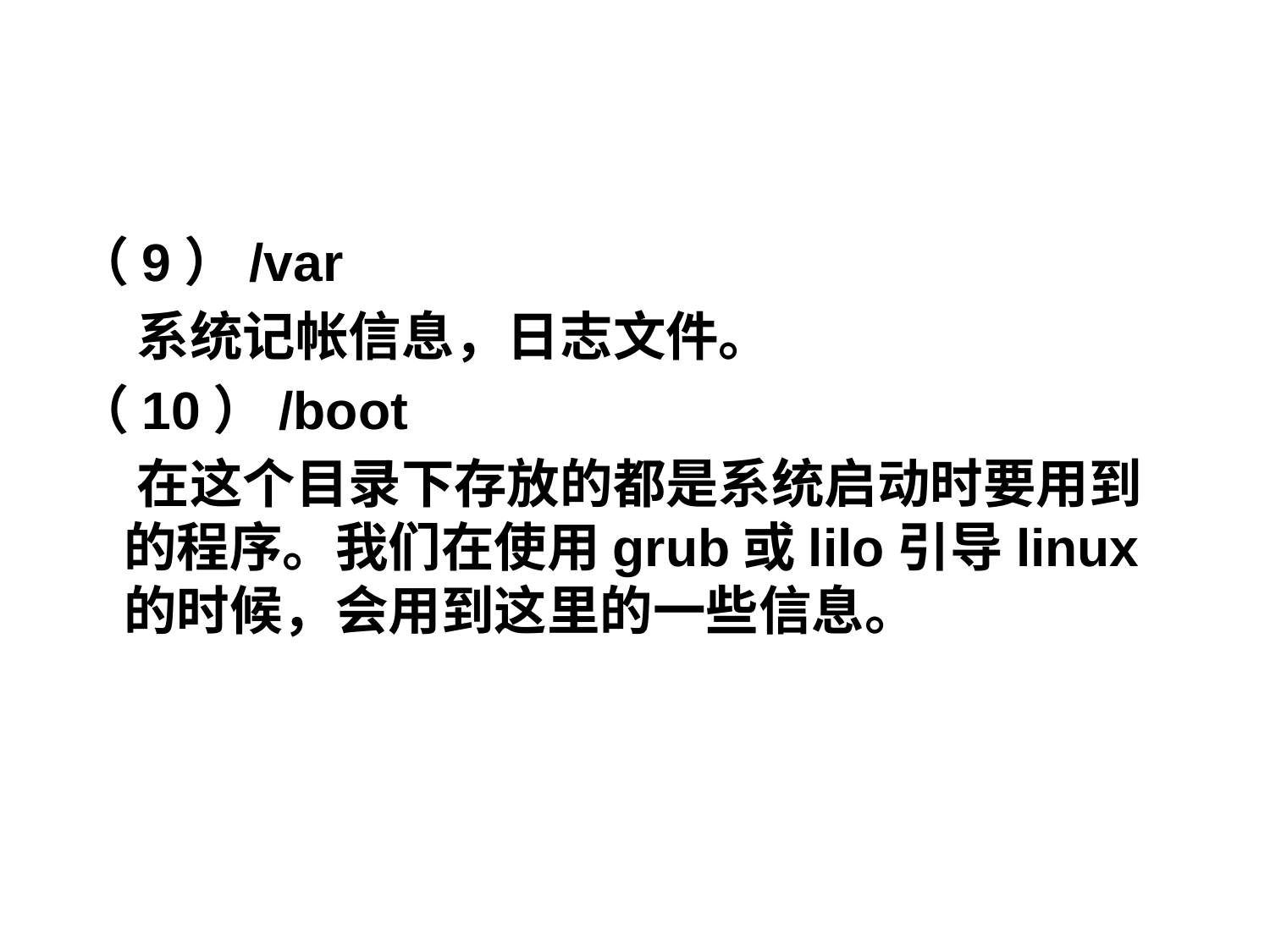

（9）/var
    系统记帐信息，日志文件。
（10）/boot
    在这个目录下存放的都是系统启动时要用到的程序。我们在使用grub或lilo引导linux的时候，会用到这里的一些信息。